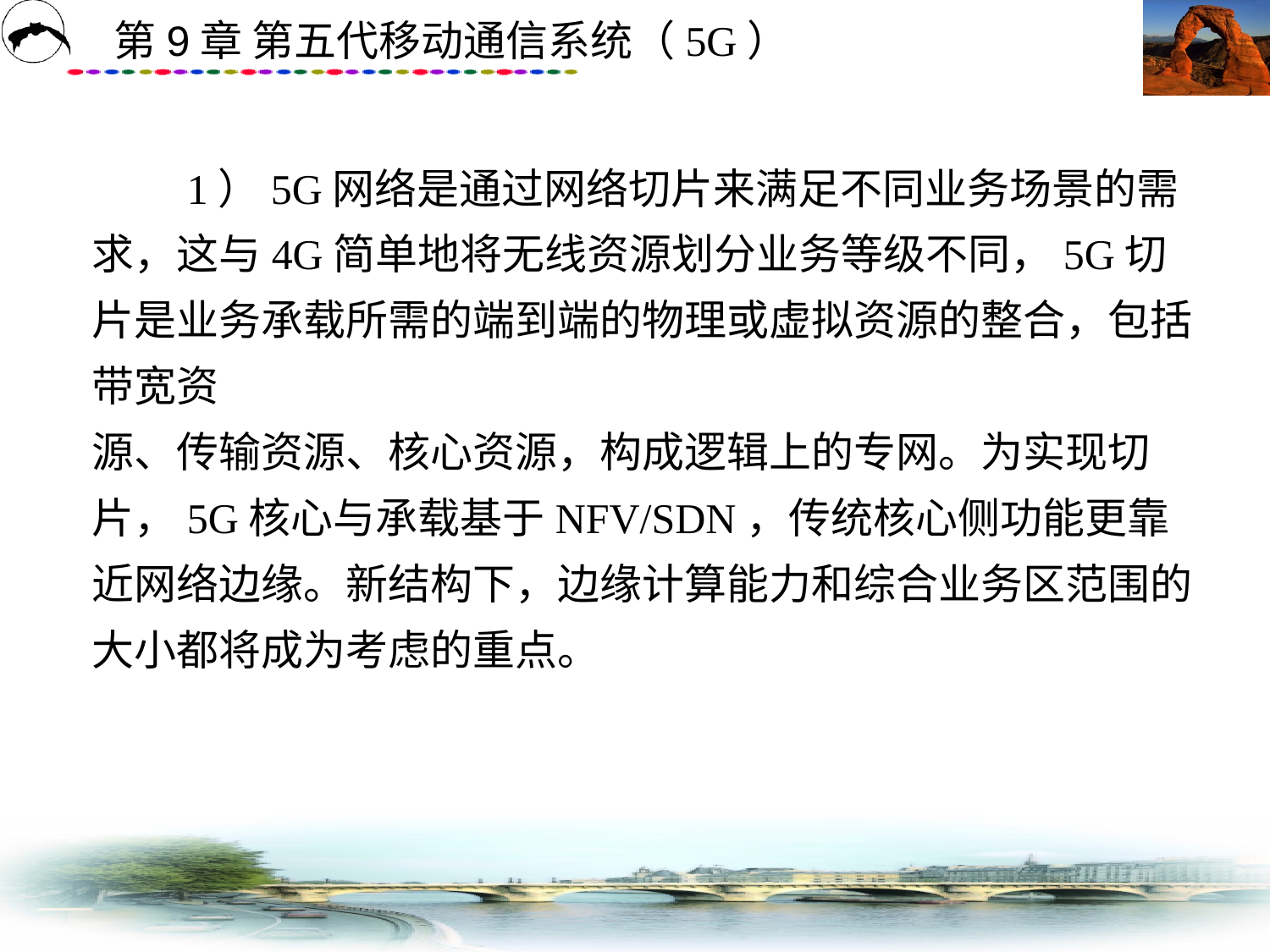

# 1）5G网络是通过网络切片来满足不同业务场景的需求，这与4G简单地将无线资源划分业务等级不同，5G切片是业务承载所需的端到端的物理或虚拟资源的整合，包括带宽资 源、传输资源、核心资源，构成逻辑上的专网。为实现切片，5G核心与承载基于NFV/SDN，传统核心侧功能更靠近网络边缘。新结构下，边缘计算能力和综合业务区范围的大小都将成为考虑的重点。